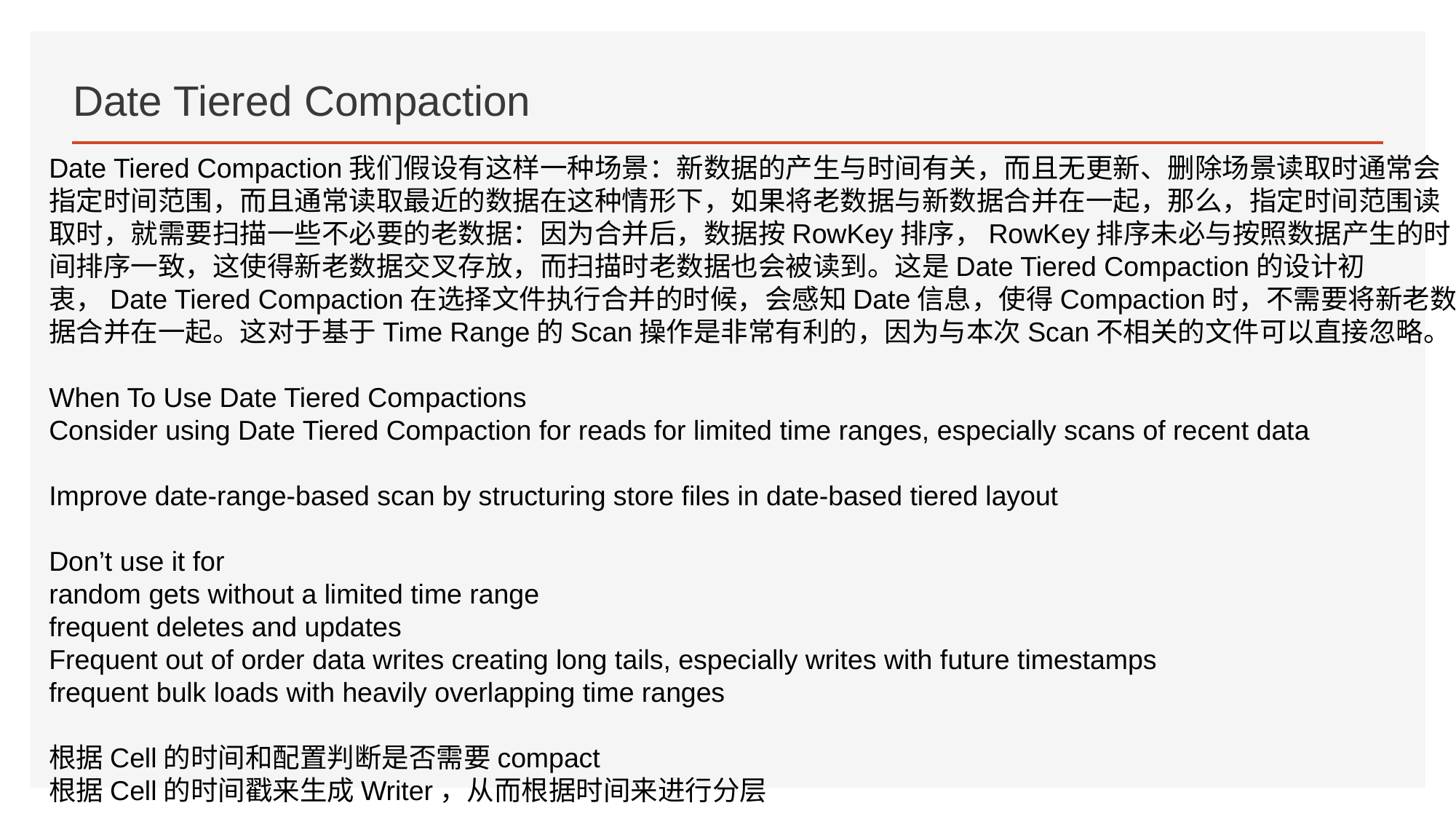

# Date Tiered Compaction
Date Tiered Compaction我们假设有这样一种场景：新数据的产生与时间有关，而且无更新、删除场景读取时通常会指定时间范围，而且通常读取最近的数据在这种情形下，如果将老数据与新数据合并在一起，那么，指定时间范围读取时，就需要扫描一些不必要的老数据：因为合并后，数据按RowKey排序，RowKey排序未必与按照数据产生的时间排序一致，这使得新老数据交叉存放，而扫描时老数据也会被读到。这是Date Tiered Compaction的设计初衷，Date Tiered Compaction在选择文件执行合并的时候，会感知Date信息，使得Compaction时，不需要将新老数据合并在一起。这对于基于Time Range的Scan操作是非常有利的，因为与本次Scan不相关的文件可以直接忽略。

When To Use Date Tiered Compactions
Consider using Date Tiered Compaction for reads for limited time ranges, especially scans of recent data

Improve date-range-based scan by structuring store files in date-based tiered layout

Don’t use it for
random gets without a limited time range
frequent deletes and updates
Frequent out of order data writes creating long tails, especially writes with future timestamps
frequent bulk loads with heavily overlapping time ranges

根据Cell的时间和配置判断是否需要compact
根据Cell的时间戳来生成Writer，从而根据时间来进行分层